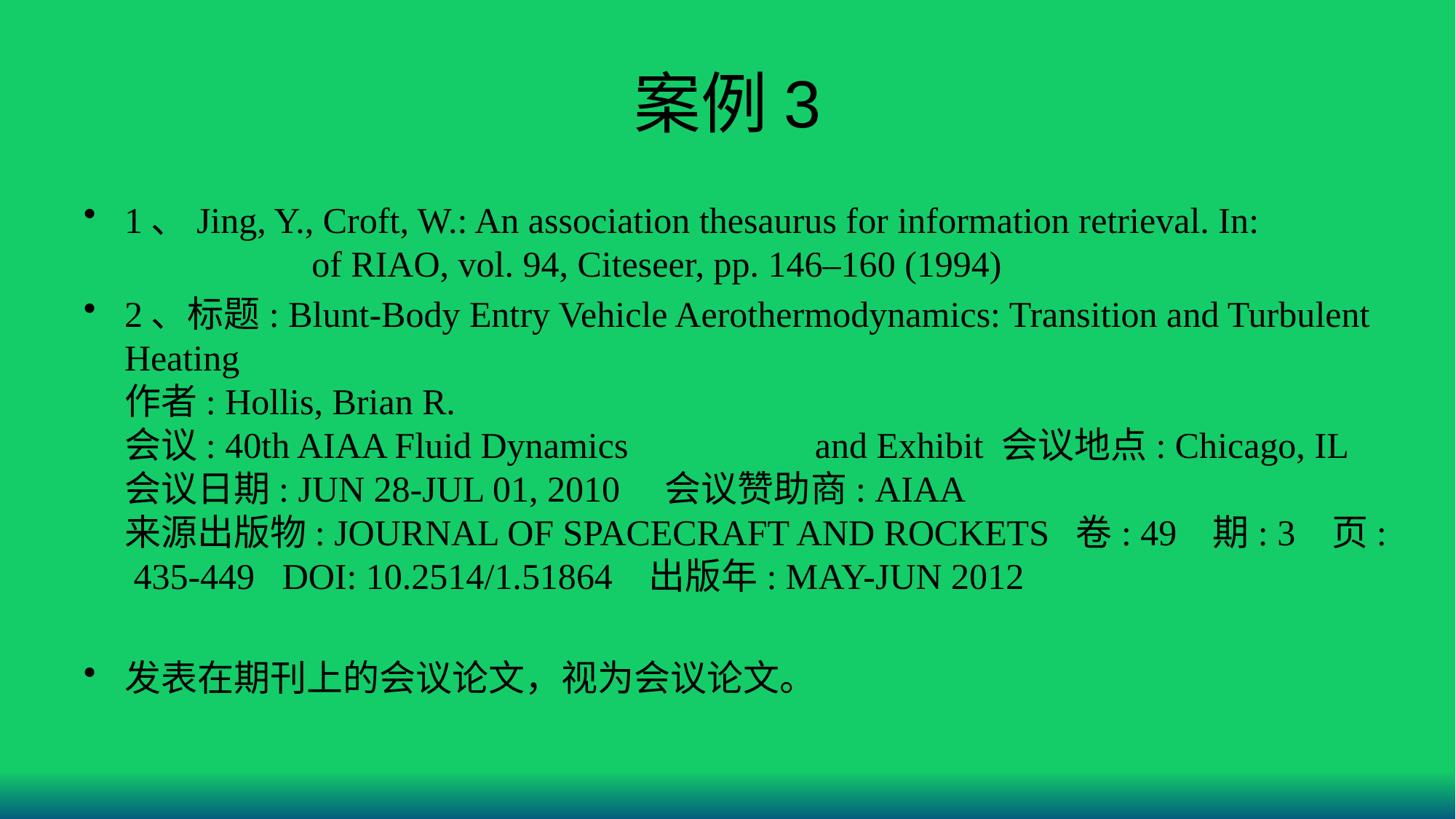

# 案例3
1、Jing, Y., Croft, W.: An association thesaurus for information retrieval. In: Proceedings of RIAO, vol. 94, Citeseer, pp. 146–160 (1994)
2、标题: Blunt-Body Entry Vehicle Aerothermodynamics: Transition and Turbulent Heating
作者: Hollis, Brian R.
会议: 40th AIAA Fluid Dynamics Conference and Exhibit 会议地点: Chicago, IL会议日期: JUN 28-JUL 01, 2010    会议赞助商: AIAA
来源出版物: JOURNAL OF SPACECRAFT AND ROCKETS  卷: 49   期: 3   页: 435-449   DOI: 10.2514/1.51864   出版年: MAY-JUN 2012

发表在期刊上的会议论文，视为会议论文。